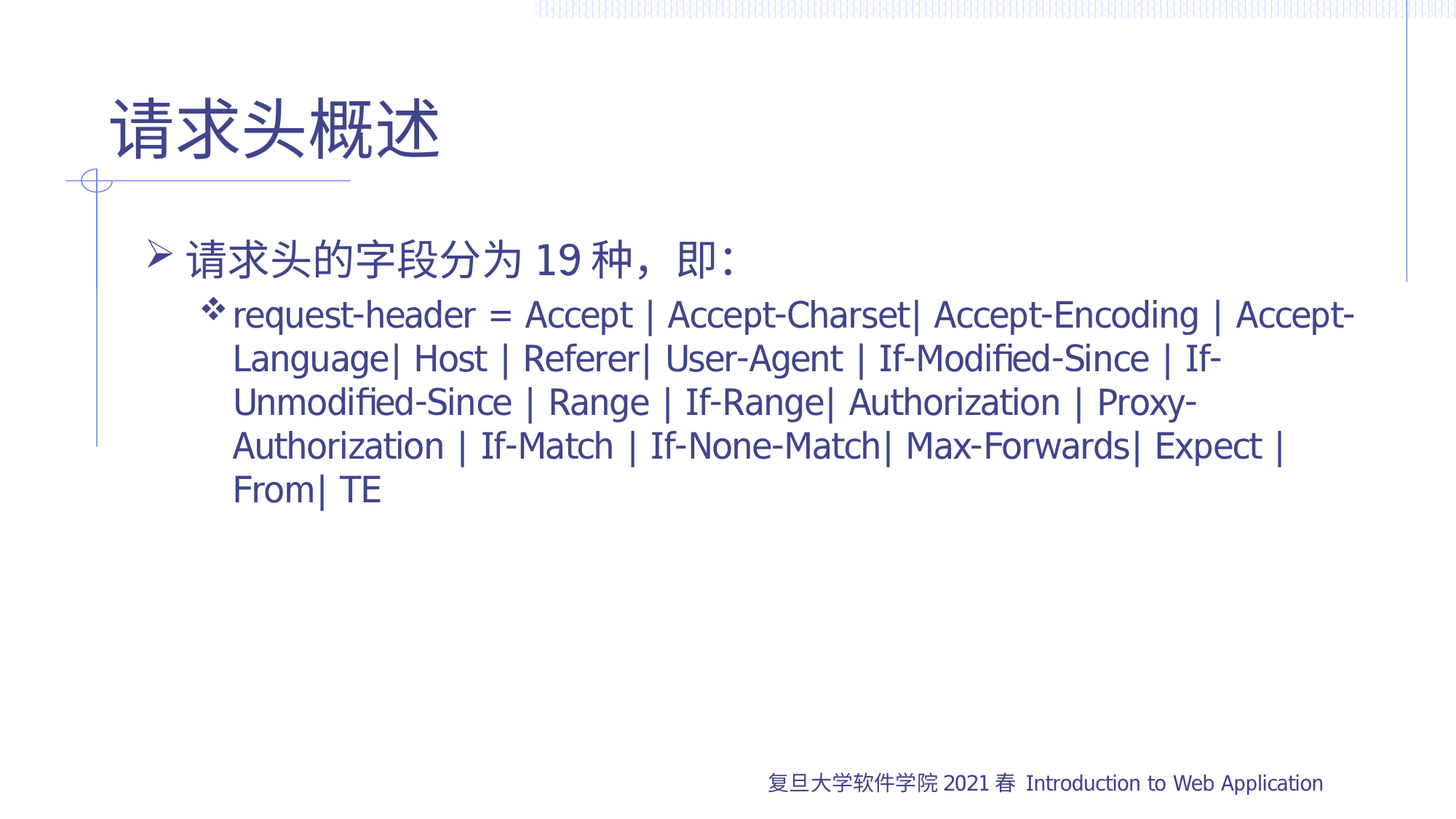

# 请求头概述
请求头的字段分为19种，即：
request-header = Accept | Accept-Charset| Accept-Encoding | Accept-Language| Host | Referer| User-Agent | If-Modified-Since | If-Unmodified-Since | Range | If-Range| Authorization | Proxy-Authorization | If-Match | If-None-Match| Max-Forwards| Expect | From| TE